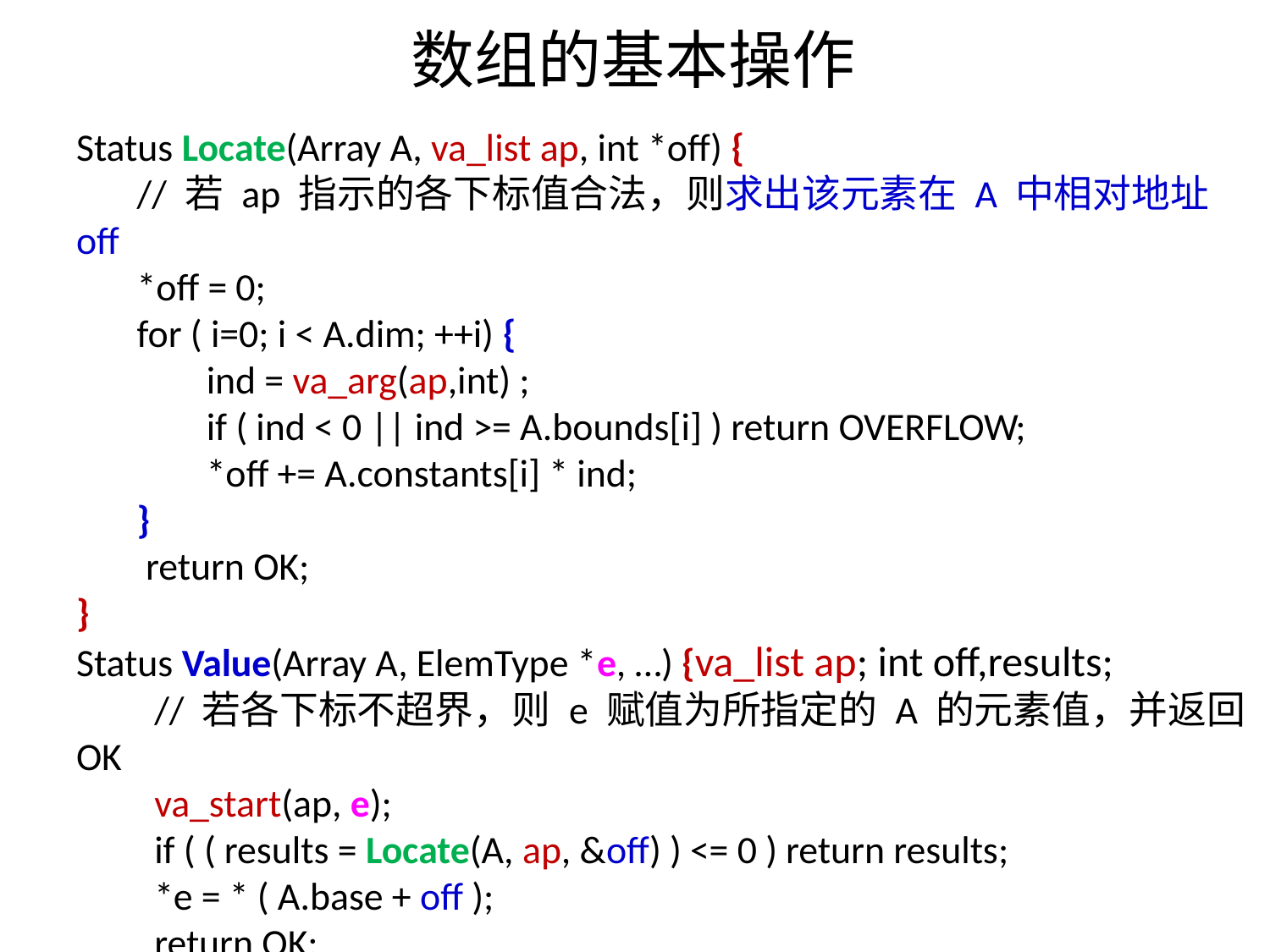

# 数组的基本操作
Status Locate(Array A, va_list ap, int *off) {
       // 若 ap 指示的各下标值合法，则求出该元素在 A 中相对地址 off
       *off = 0;
       for ( i=0; i < A.dim; ++i) {
               ind = va_arg(ap,int) ;
               if ( ind < 0 || ind >= A.bounds[i] ) return OVERFLOW;
               *off += A.constants[i] * ind;
       }
        return OK;
}
Status Value(Array A, ElemType *e, …) {va_list ap; int off,results;
         // 若各下标不超界，则 e 赋值为所指定的 A 的元素值，并返回OK
         va_start(ap, e);
         if ( ( results = Locate(A, ap, &off) ) <= 0 ) return results;
         *e = * ( A.base + off );
         return OK;
}